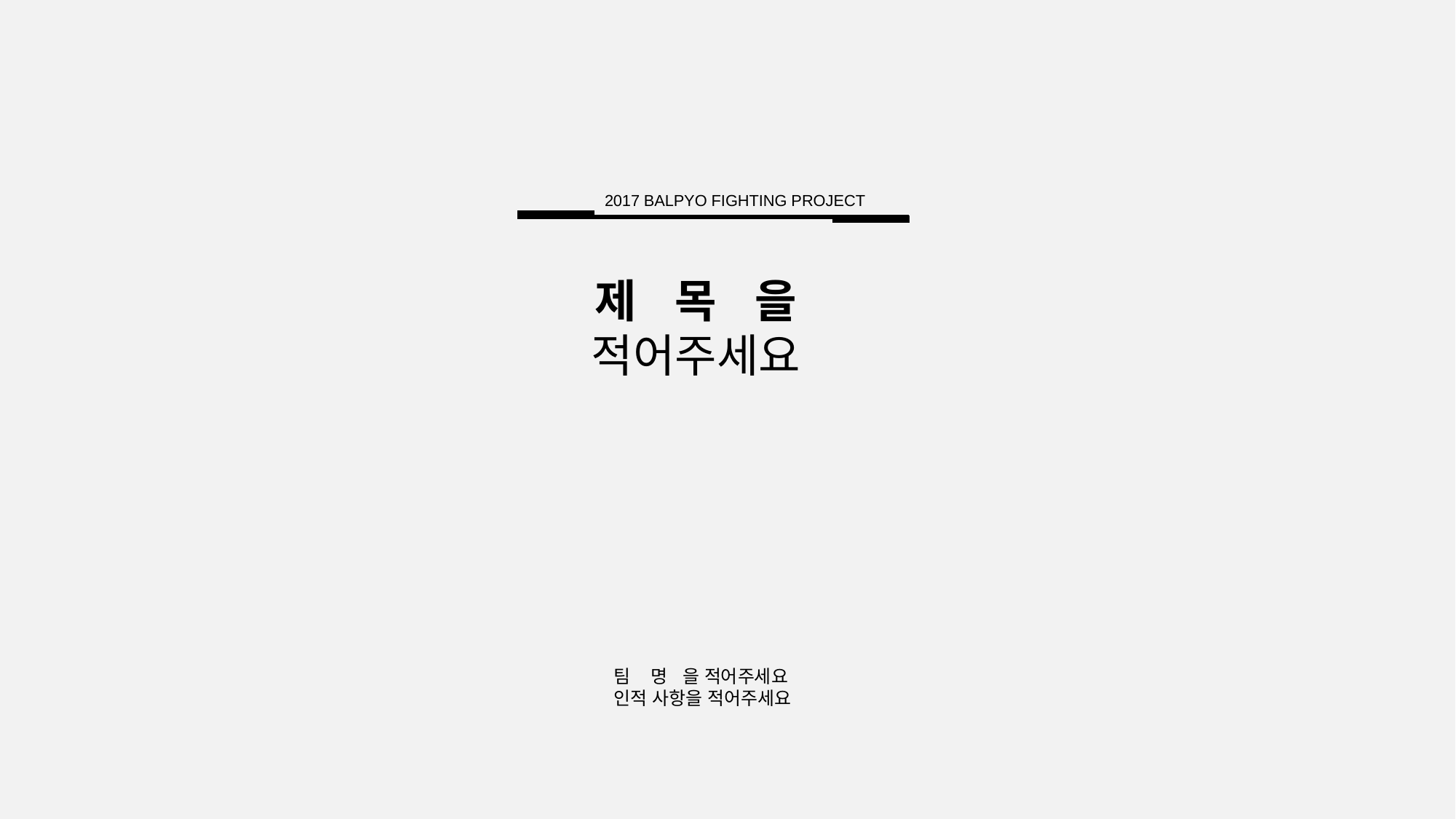

2017 BALPYO FIGHTING PROJECT

제   목   을
적어주세요
팀    명   을 적어주세요
인적 사항을 적어주세요